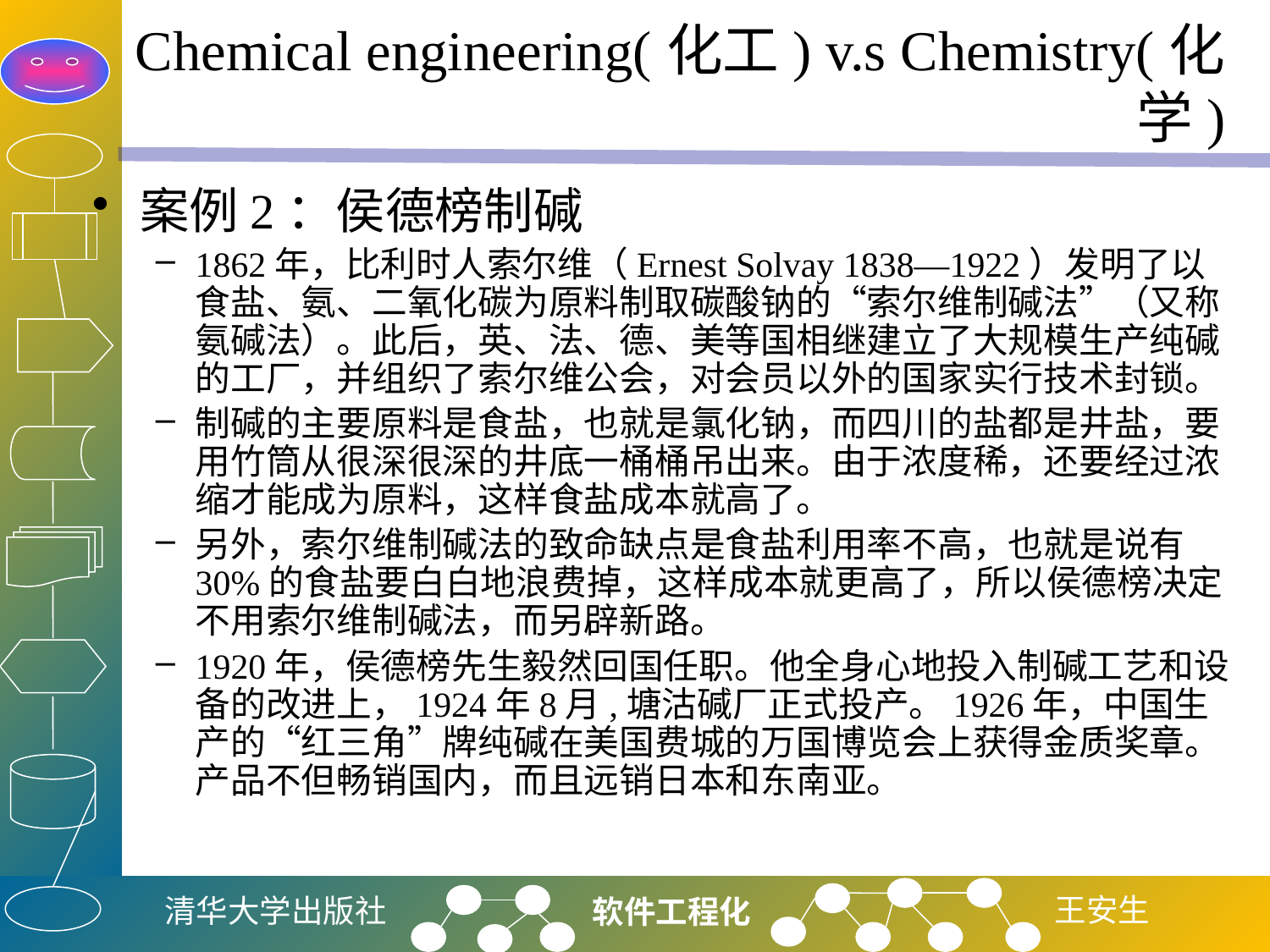

# Chemical engineering(化工) v.s Chemistry(化学)
案例2：侯德榜制碱
1862年，比利时人索尔维（Ernest Solvay 1838—1922）发明了以食盐、氨、二氧化碳为原料制取碳酸钠的“索尔维制碱法”（又称氨碱法）。此后，英、法、德、美等国相继建立了大规模生产纯碱的工厂，并组织了索尔维公会，对会员以外的国家实行技术封锁。
制碱的主要原料是食盐，也就是氯化钠，而四川的盐都是井盐，要用竹筒从很深很深的井底一桶桶吊出来。由于浓度稀，还要经过浓缩才能成为原料，这样食盐成本就高了。
另外，索尔维制碱法的致命缺点是食盐利用率不高，也就是说有30%的食盐要白白地浪费掉，这样成本就更高了，所以侯德榜决定不用索尔维制碱法，而另辟新路。
1920年，侯德榜先生毅然回国任职。他全身心地投入制碱工艺和设备的改进上，1924年8月,塘沽碱厂正式投产。1926年，中国生产的“红三角”牌纯碱在美国费城的万国博览会上获得金质奖章。产品不但畅销国内，而且远销日本和东南亚。